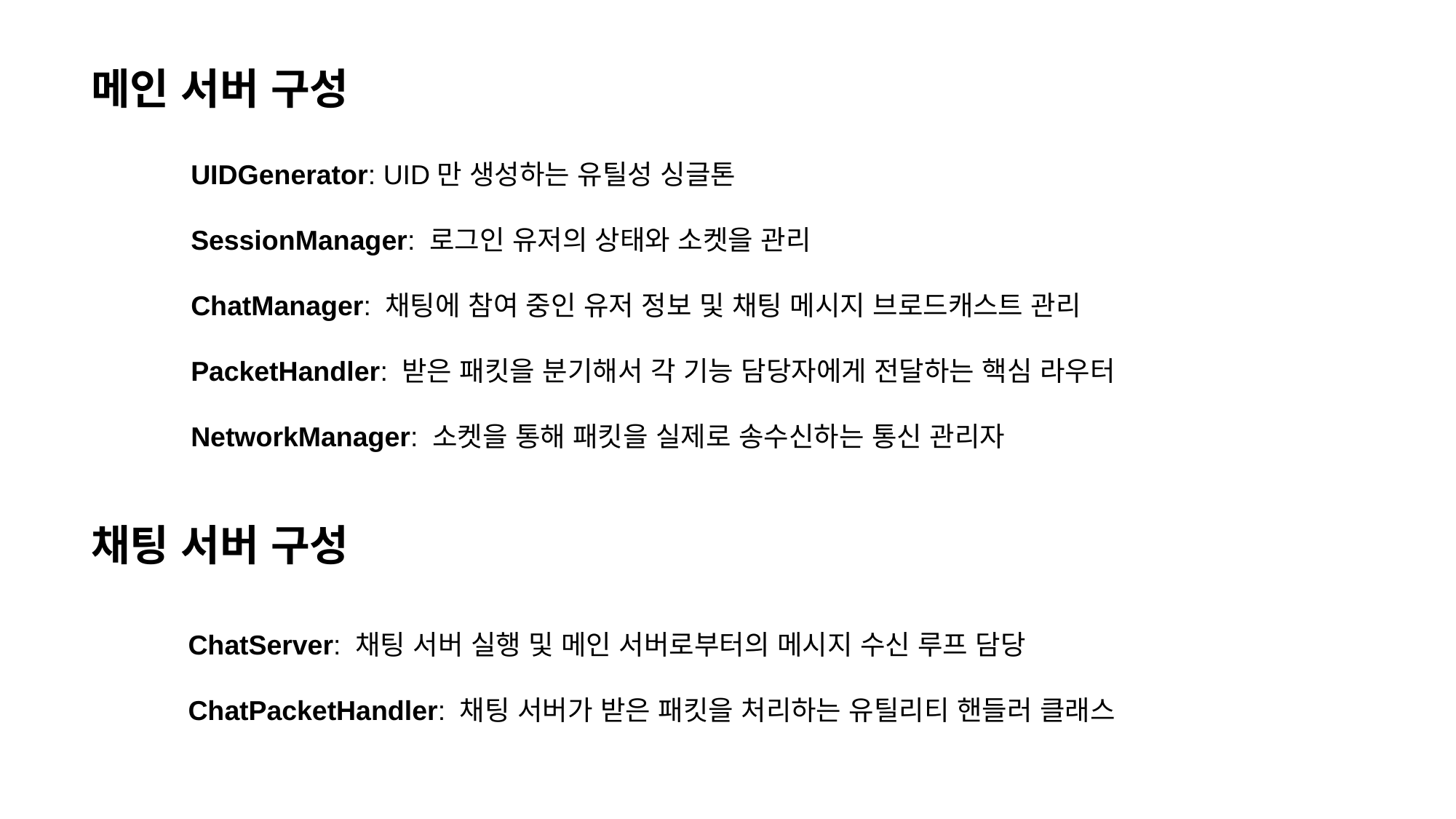

메인 서버 구성
UIDGenerator: UID만 생성하는 유틸성 싱글톤
SessionManager: 로그인 유저의 상태와 소켓을 관리
ChatManager: 채팅에 참여 중인 유저 정보 및 채팅 메시지 브로드캐스트 관리
PacketHandler: 받은 패킷을 분기해서 각 기능 담당자에게 전달하는 핵심 라우터
NetworkManager: 소켓을 통해 패킷을 실제로 송수신하는 통신 관리자
채팅 서버 구성
ChatServer: 채팅 서버 실행 및 메인 서버로부터의 메시지 수신 루프 담당
ChatPacketHandler: 채팅 서버가 받은 패킷을 처리하는 유틸리티 핸들러 클래스